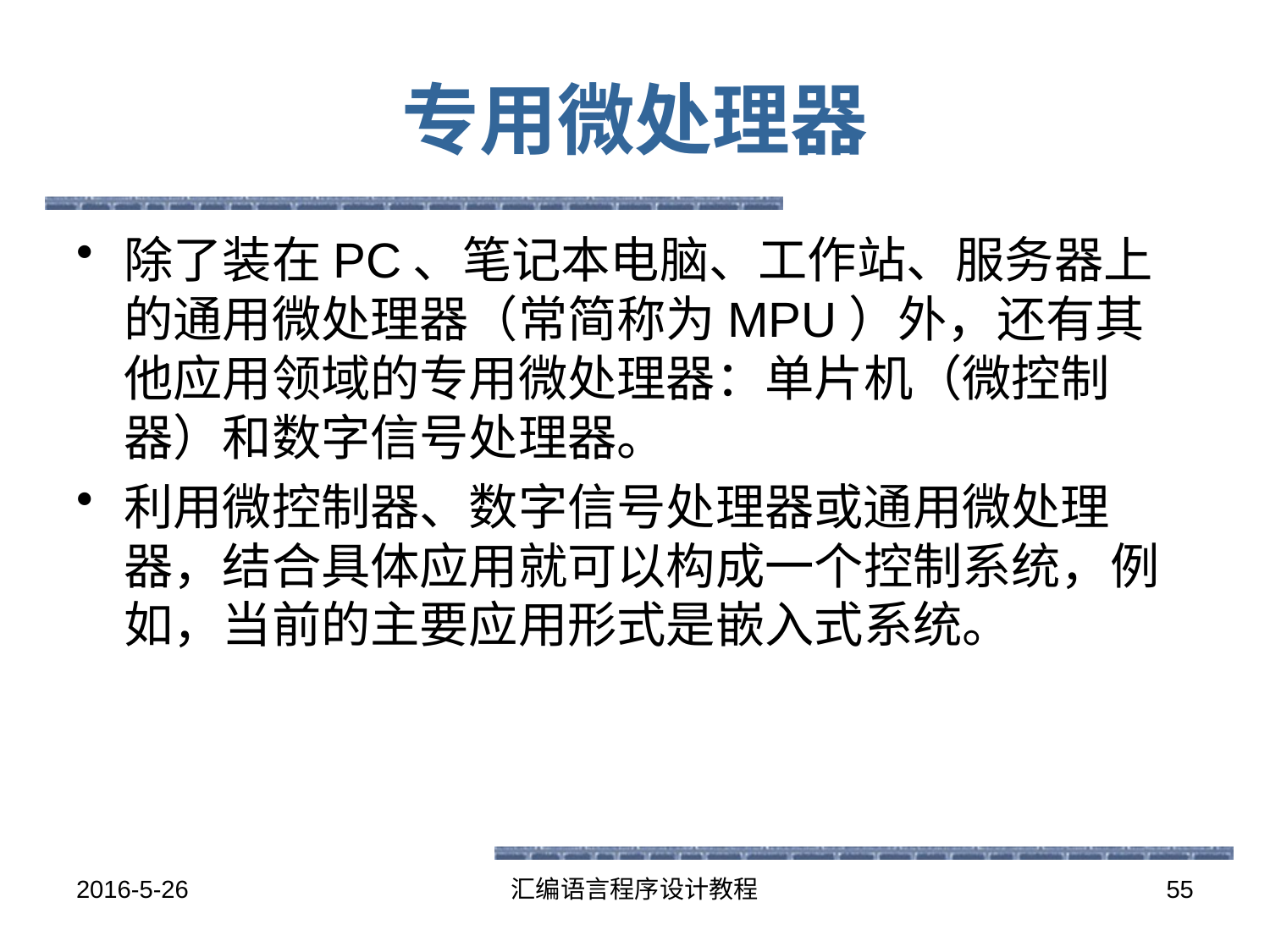

# 专用微处理器
除了装在PC、笔记本电脑、工作站、服务器上的通用微处理器（常简称为MPU）外，还有其他应用领域的专用微处理器：单片机（微控制器）和数字信号处理器。
利用微控制器、数字信号处理器或通用微处理器，结合具体应用就可以构成一个控制系统，例如，当前的主要应用形式是嵌入式系统。
2016-5-26
汇编语言程序设计教程
55